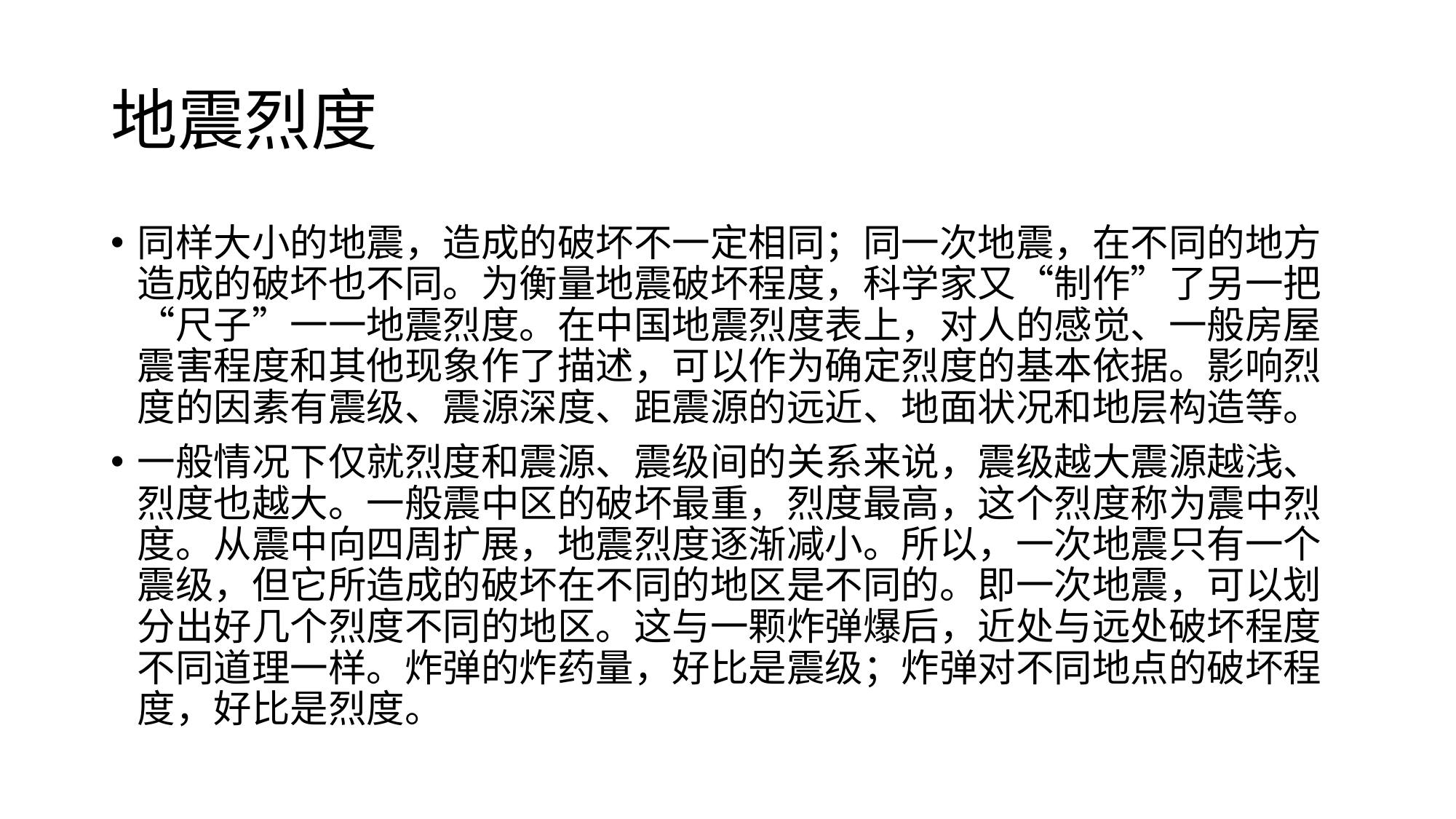

# 地震烈度
同样大小的地震，造成的破坏不一定相同；同一次地震，在不同的地方造成的破坏也不同。为衡量地震破坏程度，科学家又“制作”了另一把“尺子”一一地震烈度。在中国地震烈度表上，对人的感觉、一般房屋震害程度和其他现象作了描述，可以作为确定烈度的基本依据。影响烈度的因素有震级、震源深度、距震源的远近、地面状况和地层构造等。
一般情况下仅就烈度和震源、震级间的关系来说，震级越大震源越浅、烈度也越大。一般震中区的破坏最重，烈度最高，这个烈度称为震中烈度。从震中向四周扩展，地震烈度逐渐减小。所以，一次地震只有一个震级，但它所造成的破坏在不同的地区是不同的。即一次地震，可以划分出好几个烈度不同的地区。这与一颗炸弹爆后，近处与远处破坏程度不同道理一样。炸弹的炸药量，好比是震级；炸弹对不同地点的破坏程度，好比是烈度。